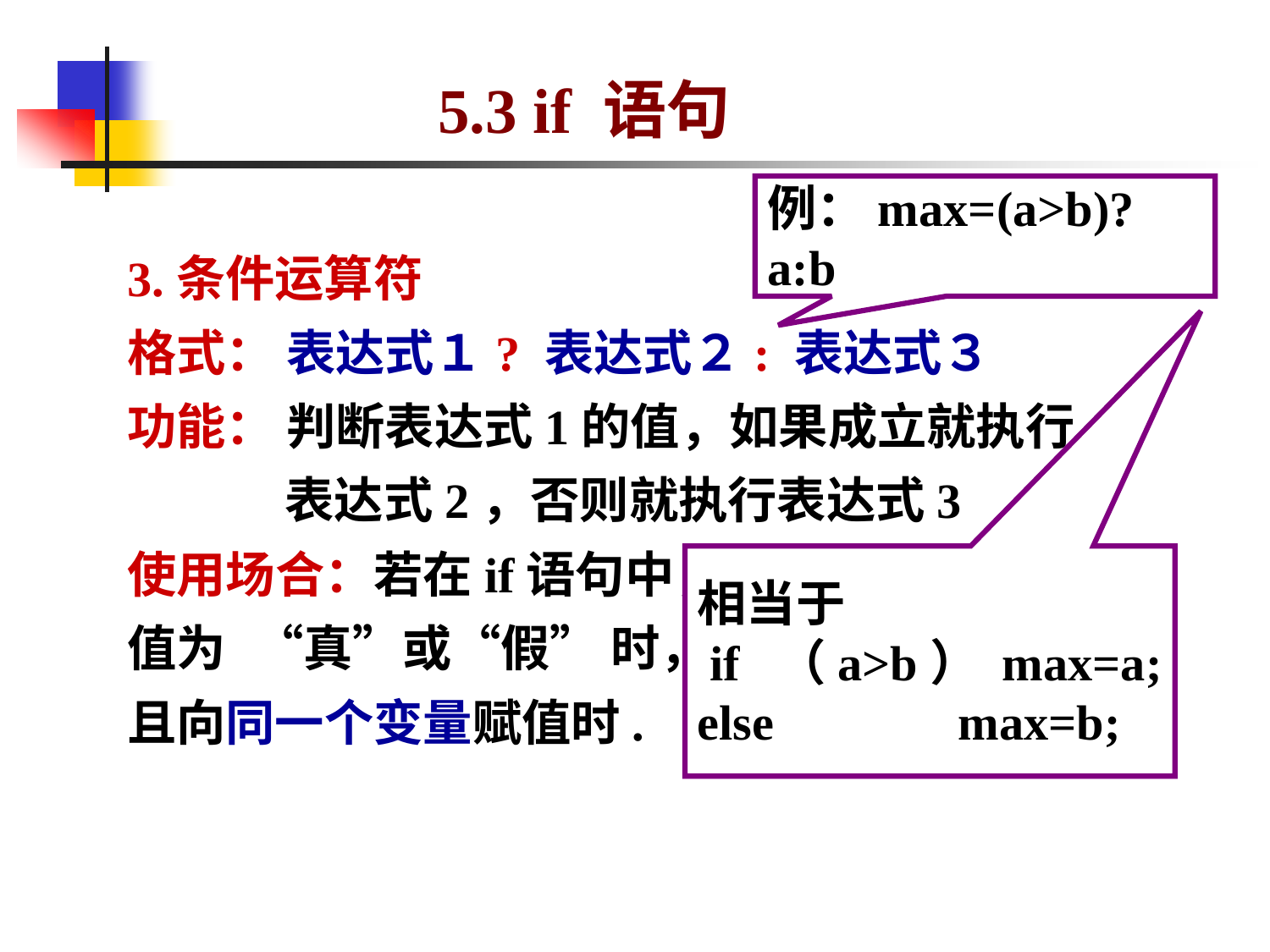

# 5.3 if 语句
例：max=(a>b)?a:b
3.条件运算符
格式： 表达式１? 表达式２: 表达式３
功能： 判断表达式1的值，如果成立就执行
             表达式2，否则就执行表达式3
使用场合：若在if语句中，当被判别的表达式的值为	“真”或“假” 时，都执行一个赋值语句且向同一个变量赋值时.
相当于
 if  （a>b） max=a;
else               max=b;